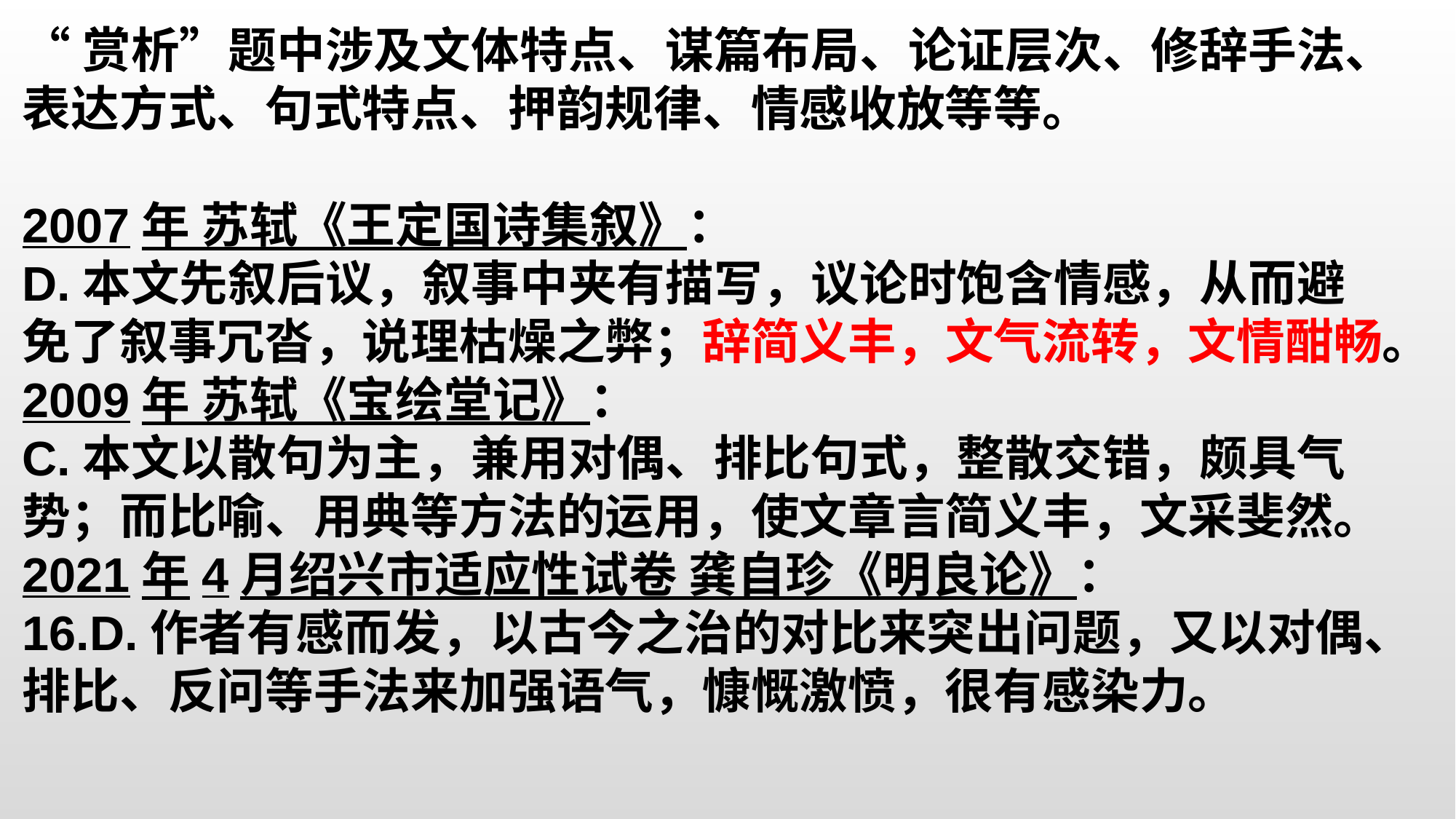

“赏析”题中涉及文体特点、谋篇布局、论证层次、修辞手法、表达方式、句式特点、押韵规律、情感收放等等。

2007年 苏轼《王定国诗集叙》：
D.本文先叙后议，叙事中夹有描写，议论时饱含情感，从而避免了叙事冗沓，说理枯燥之弊；辞简义丰，文气流转，文情酣畅。
2009年 苏轼《宝绘堂记》：
C.本文以散句为主，兼用对偶、排比句式，整散交错，颇具气势；而比喻、用典等方法的运用，使文章言简义丰，文采斐然。
2021年4月绍兴市适应性试卷 龚自珍《明良论》：
16.D.作者有感而发，以古今之治的对比来突出问题，又以对偶、排比、反问等手法来加强语气，慷慨激愤，很有感染力。